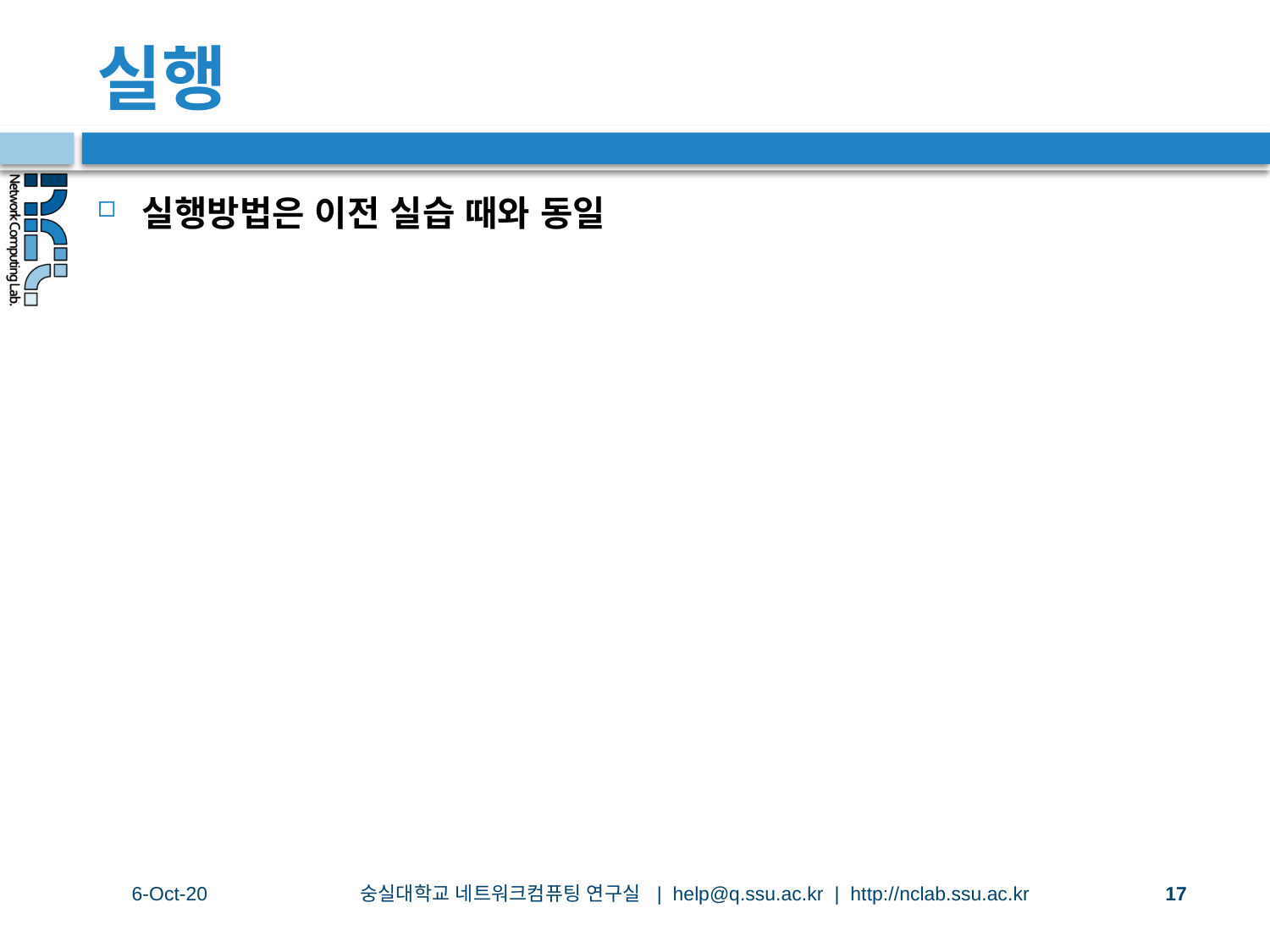

# 실행
실행방법은 이전 실습 때와 동일
숭실대학교 네트워크컴퓨팅 연구실  |  help@q.ssu.ac.kr  |  http://nclab.ssu.ac.kr
6-Oct-20
17